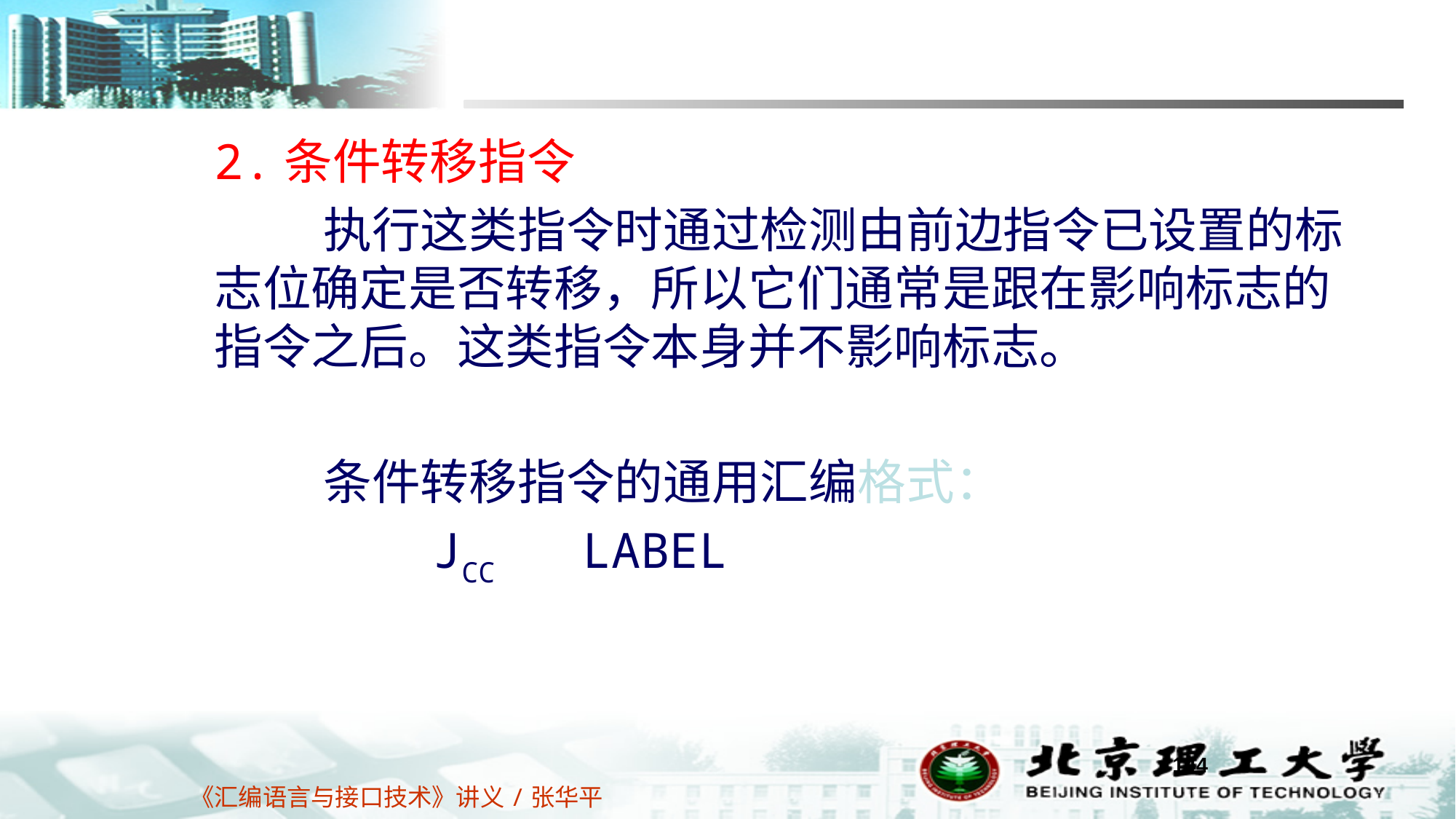

2.条件转移指令
	执行这类指令时通过检测由前边指令已设置的标志位确定是否转移，所以它们通常是跟在影响标志的指令之后。这类指令本身并不影响标志。

	条件转移指令的通用汇编格式：
		JCC   LABEL
144